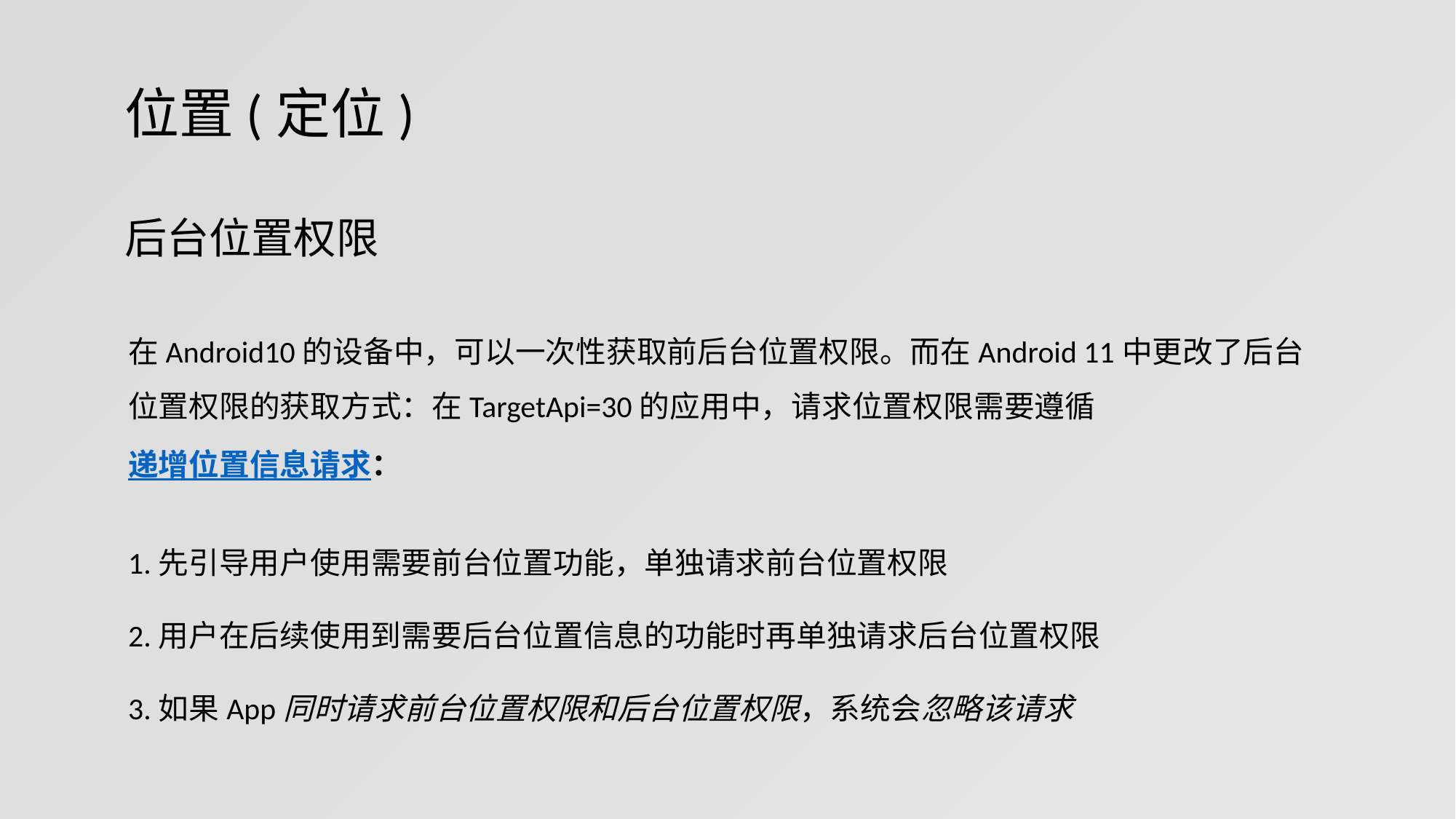

# 位置(定位)
后台位置权限

在Android10的设备中，可以一次性获取前后台位置权限。而在Android 11中更改了后台位置权限的获取方式：在TargetApi=30的应用中，请求位置权限需要遵循递增位置信息请求：
1.先引导用户使用需要前台位置功能，单独请求前台位置权限
2.用户在后续使用到需要后台位置信息的功能时再单独请求后台位置权限
3.如果App同时请求前台位置权限和后台位置权限，系统会忽略该请求